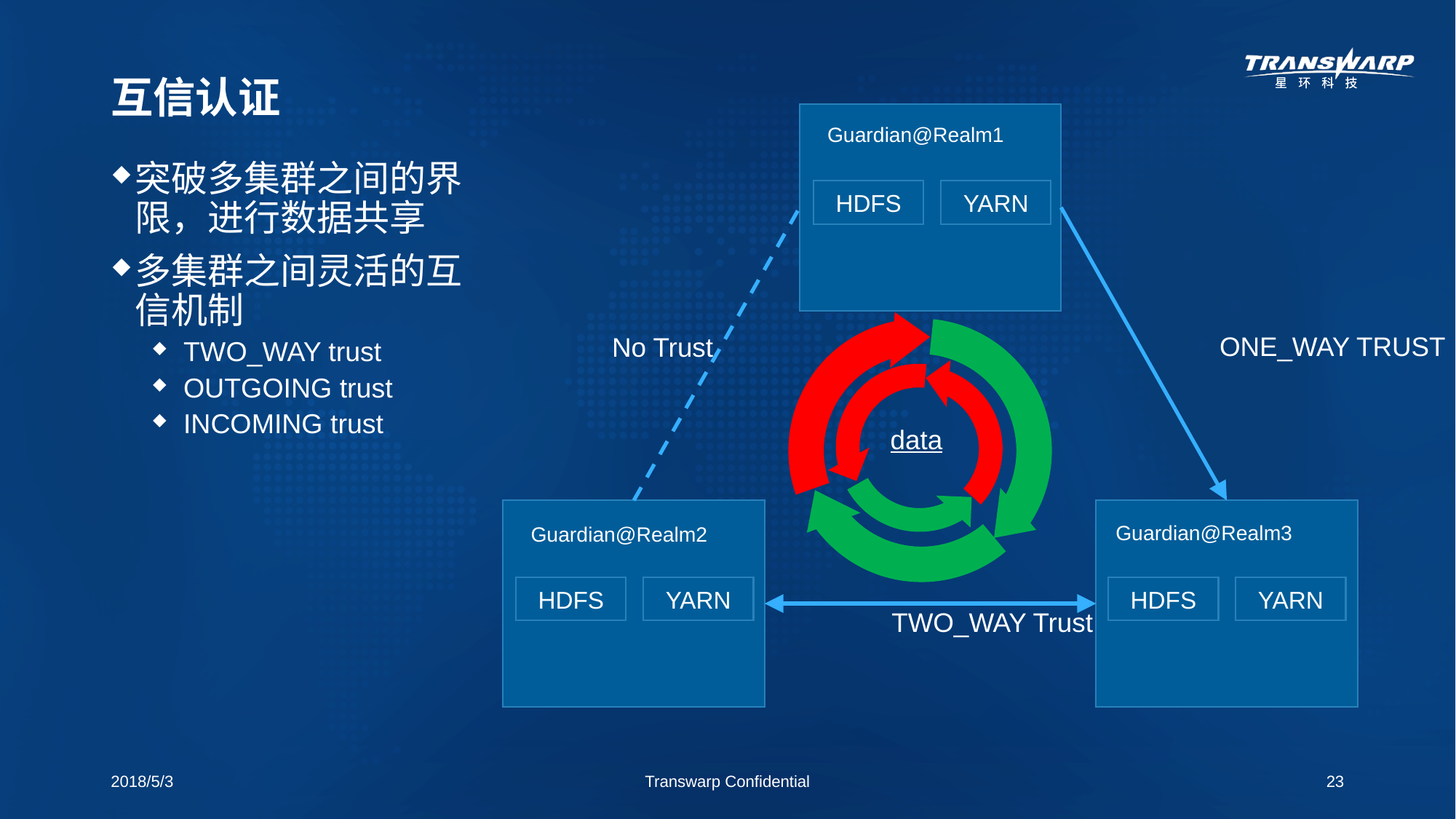

# 互信认证

Guardian@Realm1
突破多集群之间的界限，进行数据共享
多集群之间灵活的互信机制
TWO_WAY trust
OUTGOING trust
INCOMING trust
HDFS
YARN

ONE_WAY TRUST
No Trust

data

Guardian@Realm3
Guardian@Realm2
HDFS
YARN
HDFS
YARN
TWO_WAY Trust
2018/5/3
Transwarp Confidential
23